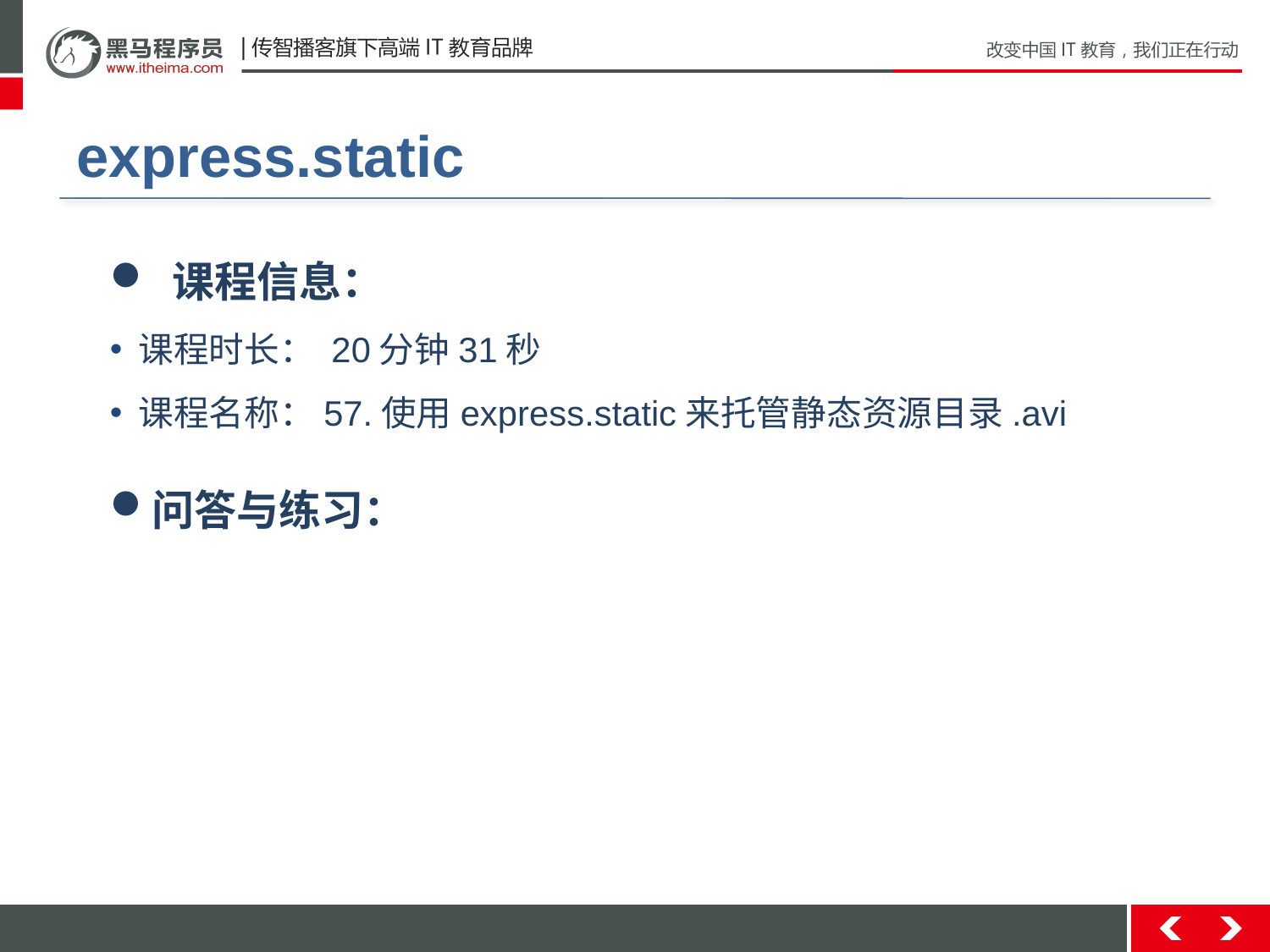

# express.static
 课程信息：
 课程时长： 20分钟31秒
 课程名称：57.使用express.static来托管静态资源目录.avi
问答与练习：